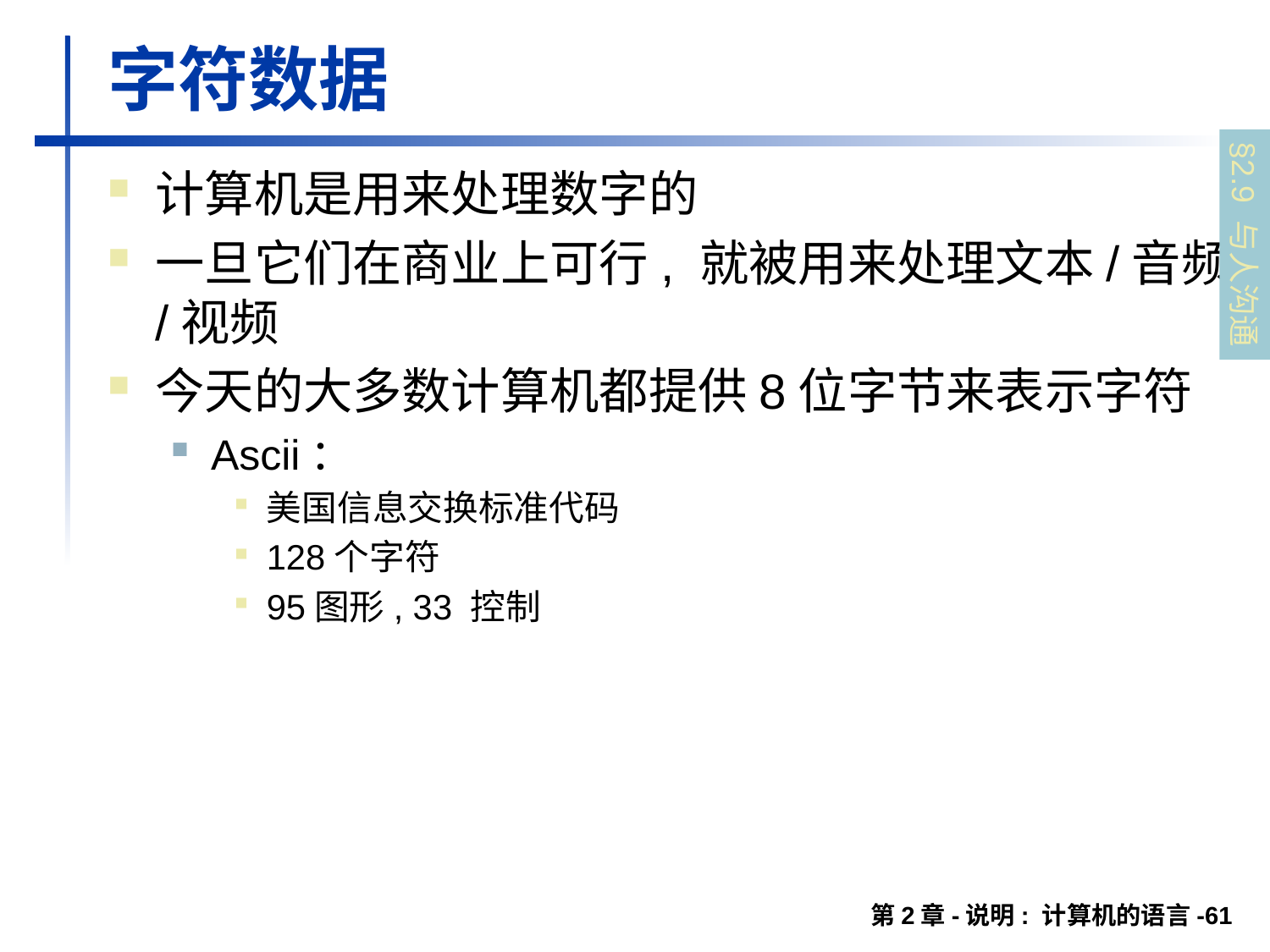

# 字符数据
计算机是用来处理数字的
一旦它们在商业上可行, 就被用来处理文本/音频/视频
今天的大多数计算机都提供8位字节来表示字符
Ascii：
美国信息交换标准代码
128个字符
95图形, 33 控制
§2.9 与人沟通
第2章-说明: 计算机的语言-61